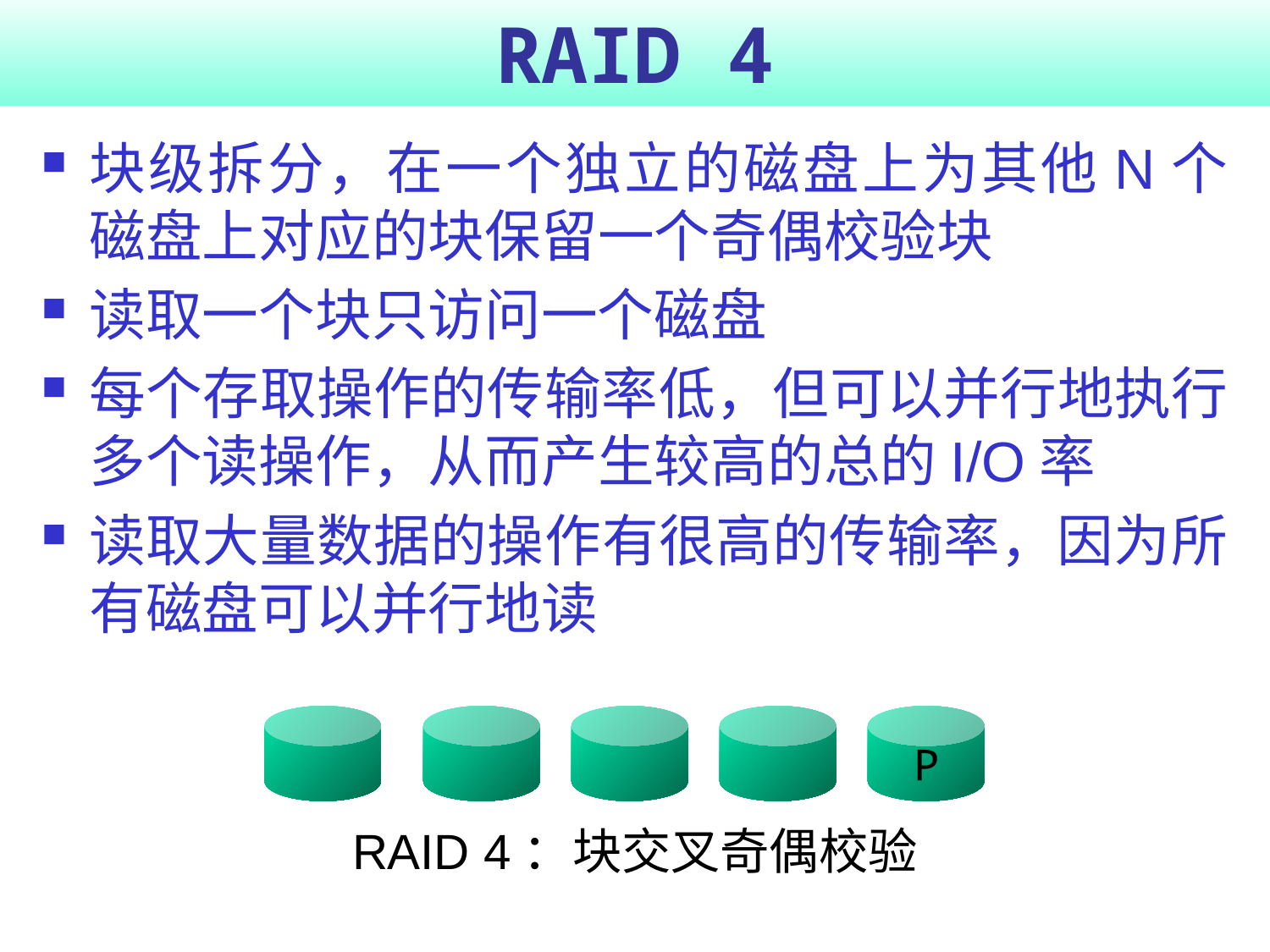

# RAID 4
块级拆分，在一个独立的磁盘上为其他N个磁盘上对应的块保留一个奇偶校验块
读取一个块只访问一个磁盘
每个存取操作的传输率低，但可以并行地执行多个读操作，从而产生较高的总的I/O率
读取大量数据的操作有很高的传输率，因为所有磁盘可以并行地读

P
RAID 4：块交叉奇偶校验